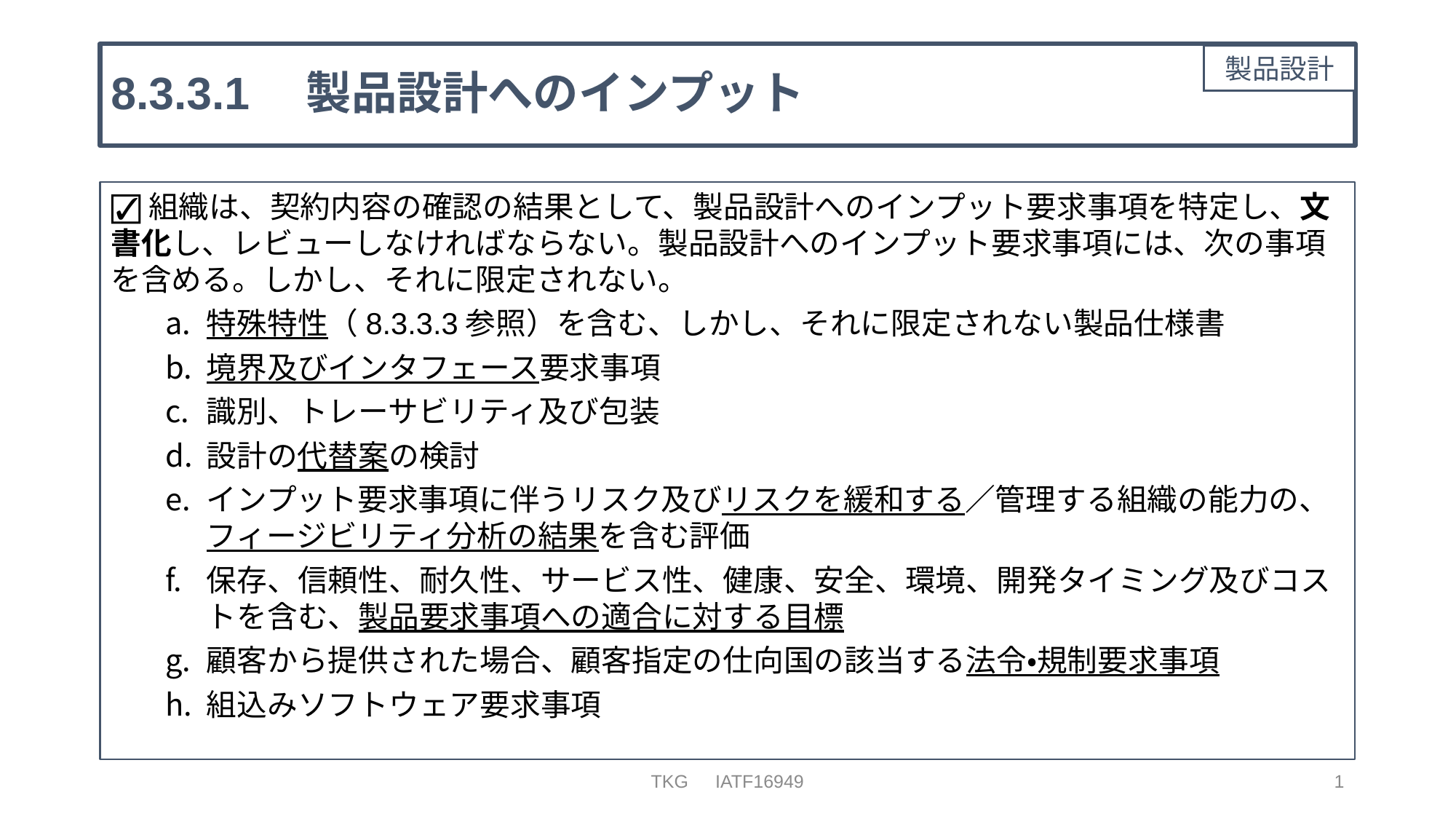

# 8.3.3.1　製品設計へのインプット
製品設計
☑組織は、契約内容の確認の結果として、製品設計へのインプット要求事項を特定し、文書化し、レビューしなければならない。製品設計へのインプット要求事項には、次の事項を含める。しかし、それに限定されない。
特殊特性（8.3.3.3参照）を含む、しかし、それに限定されない製品仕様書
境界及びインタフェース要求事項
識別、トレーサビリティ及び包装
設計の代替案の検討
インプット要求事項に伴うリスク及びリスクを緩和する／管理する組織の能力の、フィージビリティ分析の結果を含む評価
保存、信頼性、耐久性、サービス性、健康、安全、環境、開発タイミング及びコストを含む、製品要求事項への適合に対する目標
顧客から提供された場合、顧客指定の仕向国の該当する法令・規制要求事項
組込みソフトウェア要求事項
TKG　IATF16949
1